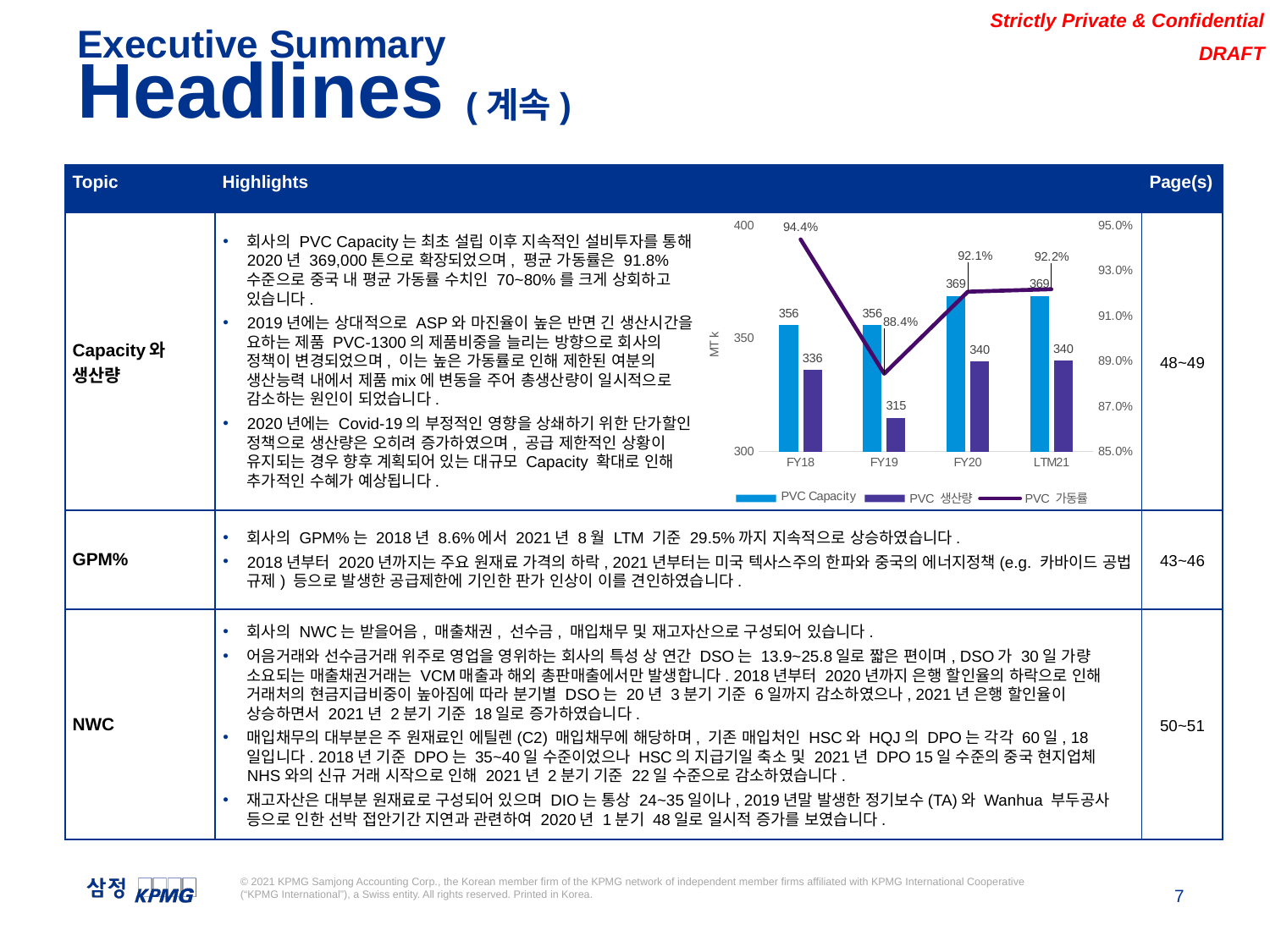

Executive Summary
Headlines (계속)
| Topic | Highlights | Page(s) |
| --- | --- | --- |
| Capacity와 생산량 |  | 48~49 |
| GPM% |  | 43~46 |
| NWC |  | 50~51 |

### Chart

| Category | PVC Capacity | PVC 생산량 | PVC 가동률 |
|---|---|---|---|
| FY18 | 356.0 | 336.077 | 0.9440365168539325 |
| FY19 | 356.0 | 314.869 | 0.8844634831460675 |
| FY20 | 369.0 | 339.785 | 0.9208265582655827 |
| LTM21 | 369.0 | 340.196 | 0.9219403794037941 |
회사의 PVC Capacity는 최초 설립 이후 지속적인 설비투자를 통해 2020년 369,000톤으로 확장되었으며, 평균 가동률은 91.8% 수준으로 중국 내 평균 가동률 수치인 70~80%를 크게 상회하고 있습니다.
2019년에는 상대적으로 ASP와 마진율이 높은 반면 긴 생산시간을 요하는 제품 PVC-1300의 제품비중을 늘리는 방향으로 회사의 정책이 변경되었으며, 이는 높은 가동률로 인해 제한된 여분의 생산능력 내에서 제품mix에 변동을 주어 총생산량이 일시적으로 감소하는 원인이 되었습니다.
2020년에는 Covid-19의 부정적인 영향을 상쇄하기 위한 단가할인 정책으로 생산량은 오히려 증가하였으며, 공급 제한적인 상황이 유지되는 경우 향후 계획되어 있는 대규모 Capacity 확대로 인해 추가적인 수혜가 예상됩니다.
회사의 GPM%는 2018년 8.6%에서 2021년 8월 LTM 기준 29.5%까지 지속적으로 상승하였습니다.
2018년부터 2020년까지는 주요 원재료 가격의 하락, 2021년부터는 미국 텍사스주의 한파와 중국의 에너지정책(e.g. 카바이드 공법 규제) 등으로 발생한 공급제한에 기인한 판가 인상이 이를 견인하였습니다.
회사의 NWC는 받을어음, 매출채권, 선수금, 매입채무 및 재고자산으로 구성되어 있습니다.
어음거래와 선수금거래 위주로 영업을 영위하는 회사의 특성 상 연간 DSO는 13.9~25.8일로 짧은 편이며, DSO가 30일 가량 소요되는 매출채권거래는 VCM매출과 해외 총판매출에서만 발생합니다. 2018년부터 2020년까지 은행 할인율의 하락으로 인해 거래처의 현금지급비중이 높아짐에 따라 분기별 DSO는 20년 3분기 기준 6일까지 감소하였으나, 2021년 은행 할인율이 상승하면서 2021년 2분기 기준 18일로 증가하였습니다.
매입채무의 대부분은 주 원재료인 에틸렌(C2) 매입채무에 해당하며, 기존 매입처인 HSC와 HQJ의 DPO는 각각 60일, 18일입니다. 2018년 기준 DPO는 35~40일 수준이었으나 HSC의 지급기일 축소 및 2021년 DPO 15일 수준의 중국 현지업체 NHS와의 신규 거래 시작으로 인해 2021년 2분기 기준 22일 수준으로 감소하였습니다.
재고자산은 대부분 원재료로 구성되어 있으며 DIO는 통상 24~35일이나, 2019년말 발생한 정기보수(TA)와 Wanhua 부두공사 등으로 인한 선박 접안기간 지연과 관련하여 2020년 1분기 48일로 일시적 증가를 보였습니다.